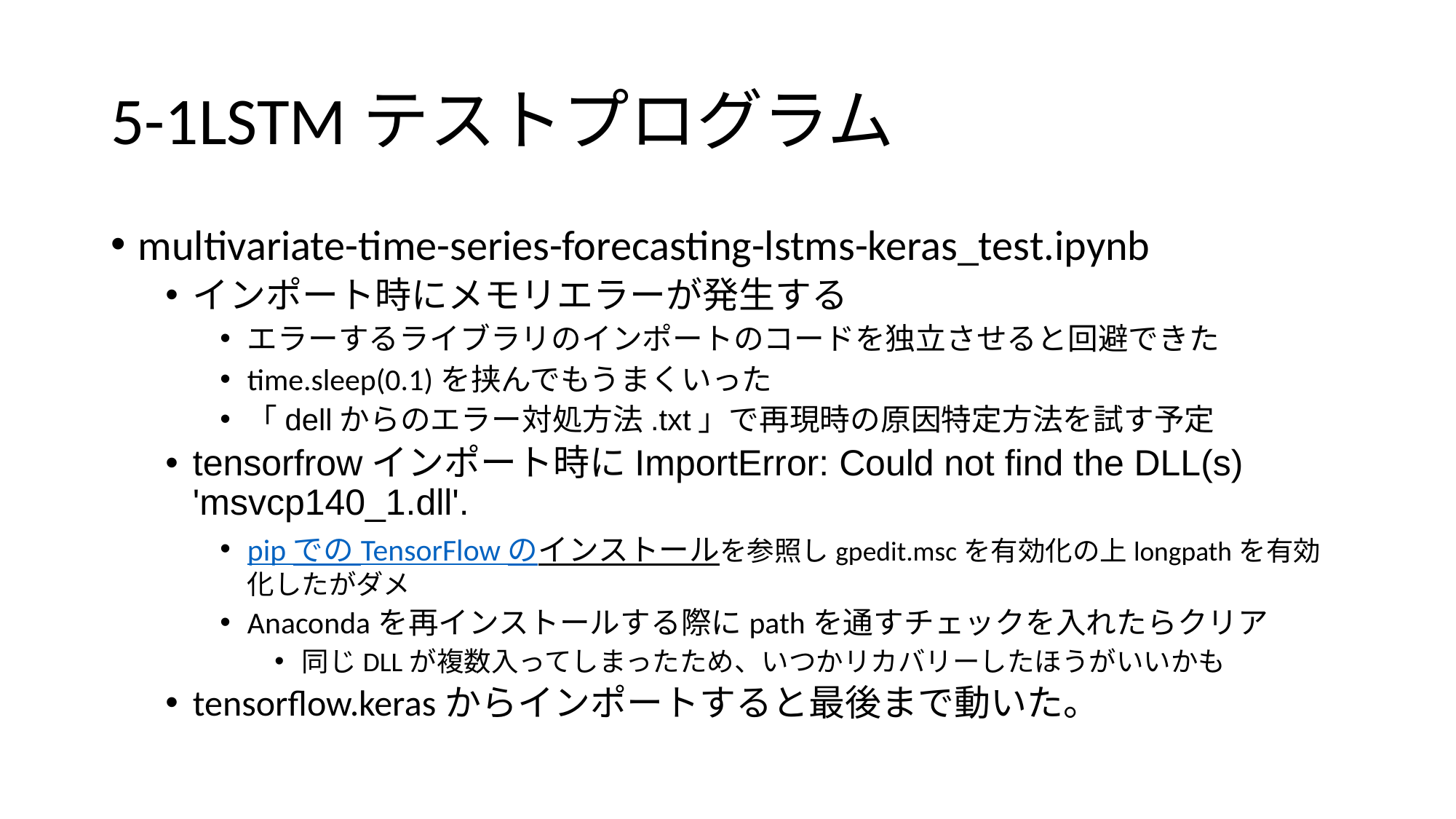

# 5-1LSTMテストプログラム
multivariate-time-series-forecasting-lstms-keras_test.ipynb
インポート時にメモリエラーが発生する
エラーするライブラリのインポートのコードを独立させると回避できた
time.sleep(0.1)を挟んでもうまくいった
「dellからのエラー対処方法.txt」で再現時の原因特定方法を試す予定
tensorfrowインポート時にImportError: Could not find the DLL(s) 'msvcp140_1.dll'.
pip での TensorFlow のインストールを参照しgpedit.mscを有効化の上longpathを有効化したがダメ
Anacondaを再インストールする際にpathを通すチェックを入れたらクリア
同じDLLが複数入ってしまったため、いつかリカバリーしたほうがいいかも
tensorflow.kerasからインポートすると最後まで動いた。